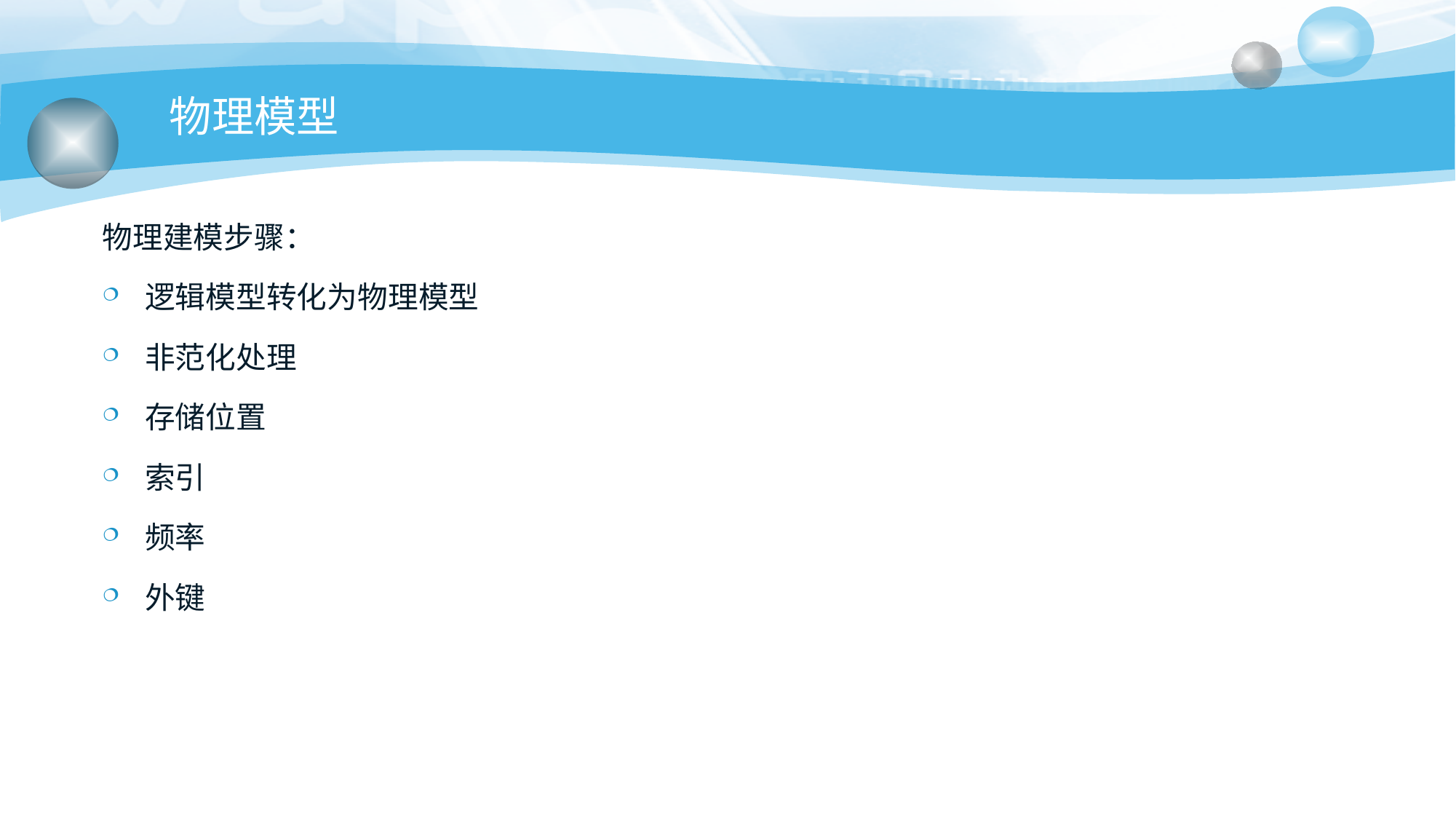

# 物理模型
物理建模步骤：
逻辑模型转化为物理模型
非范化处理
存储位置
索引
频率
外键